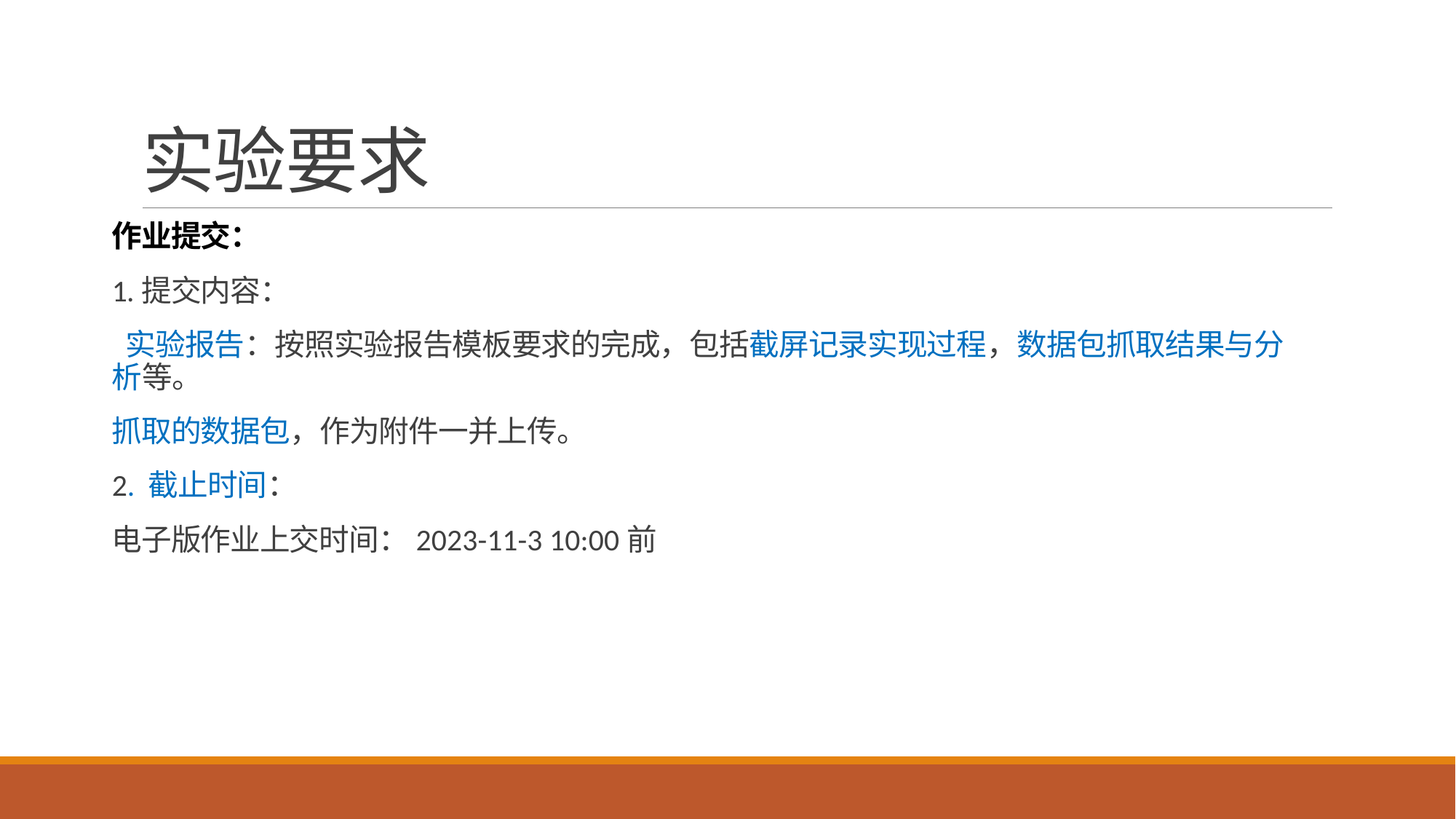

# 实验要求
作业提交：
1.提交内容：
 实验报告：按照实验报告模板要求的完成，包括截屏记录实现过程，数据包抓取结果与分析等。
抓取的数据包，作为附件一并上传。
2. 截止时间：
电子版作业上交时间：2023-11-3 10:00前